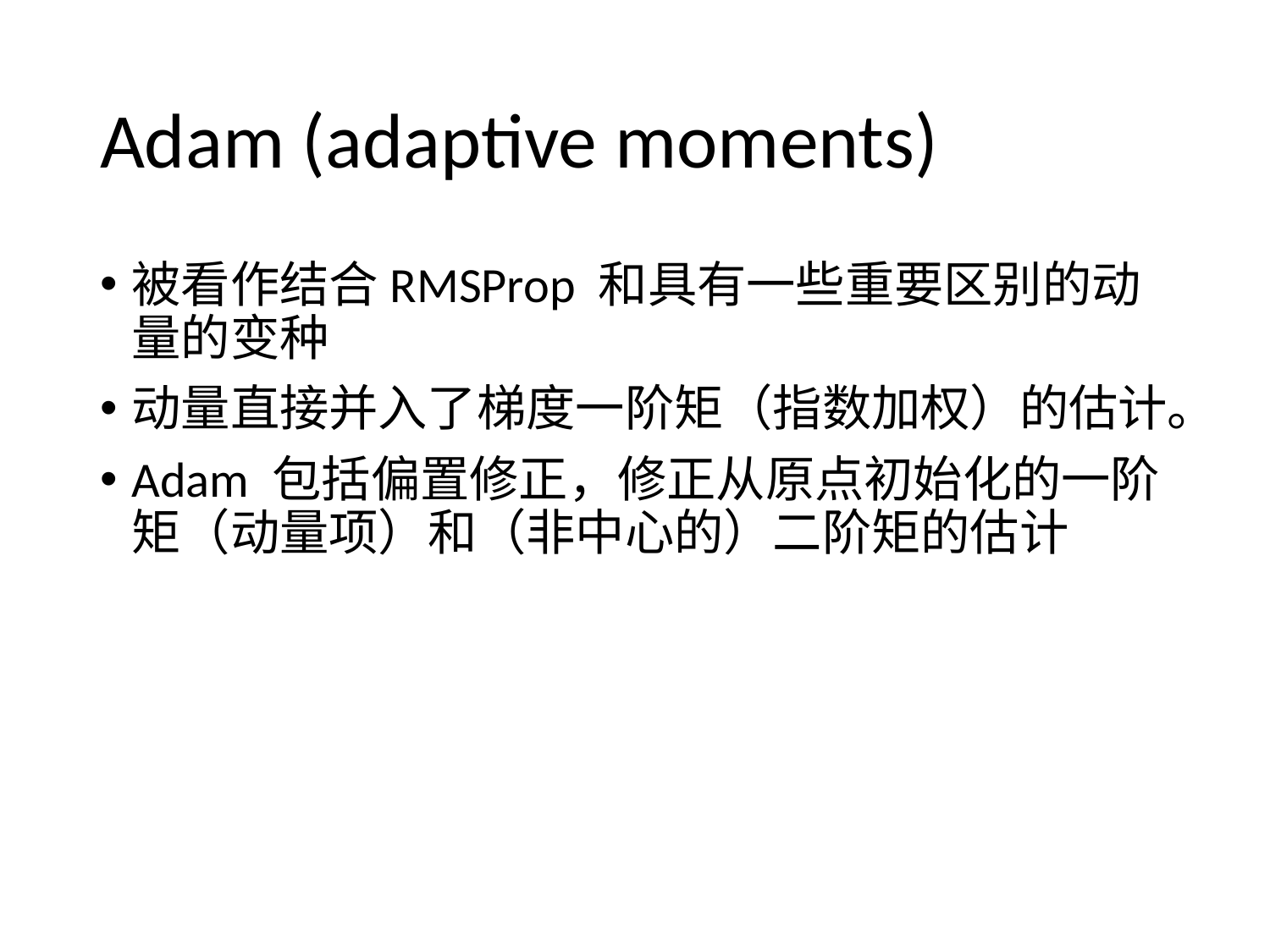

# Adam (adaptive moments)
被看作结合RMSProp 和具有一些重要区别的动量的变种
动量直接并入了梯度一阶矩（指数加权）的估计。
Adam 包括偏置修正，修正从原点初始化的一阶矩（动量项）和（非中心的）二阶矩的估计